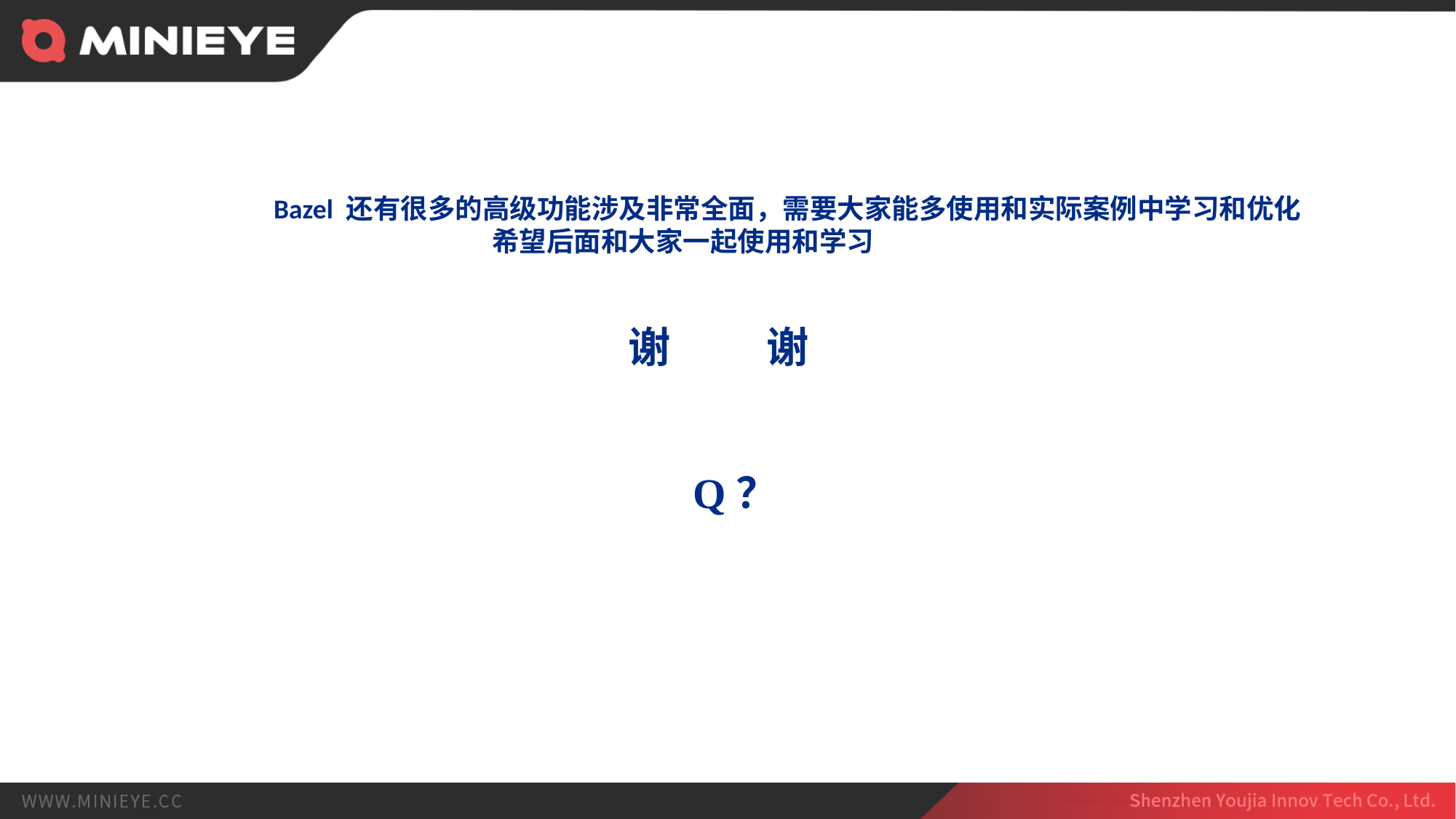

Bazel 还有很多的高级功能涉及非常全面，需要大家能多使用和实际案例中学习和优化
		希望后面和大家一起使用和学习
谢          谢
Q？